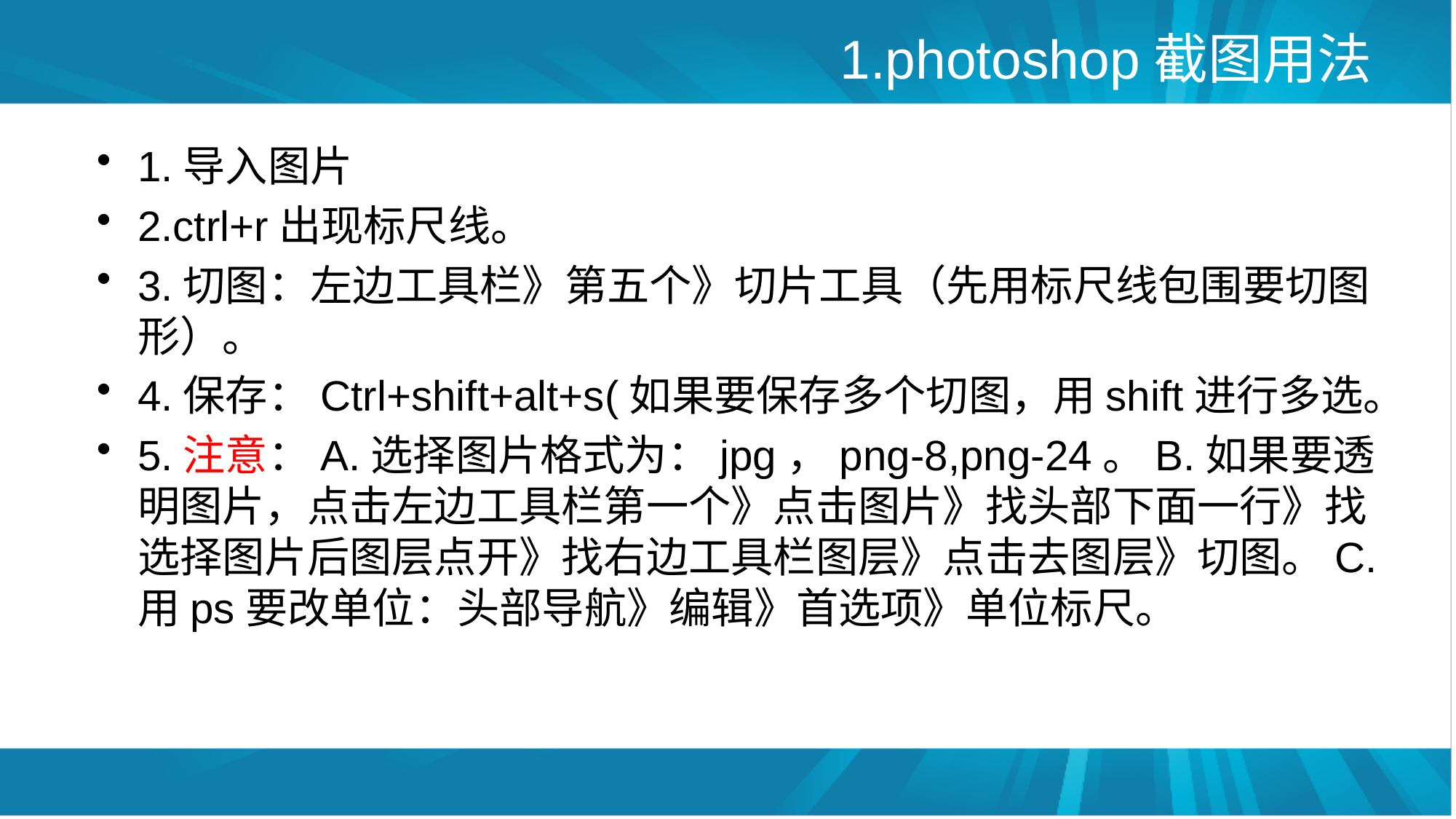

# 1.photoshop截图用法
1.导入图片
2.ctrl+r出现标尺线。
3.切图：左边工具栏》第五个》切片工具（先用标尺线包围要切图形）。
4.保存：Ctrl+shift+alt+s(如果要保存多个切图，用shift进行多选。
5.注意：A.选择图片格式为：jpg，png-8,png-24。B.如果要透明图片，点击左边工具栏第一个》点击图片》找头部下面一行》找选择图片后图层点开》找右边工具栏图层》点击去图层》切图。C.用ps要改单位：头部导航》编辑》首选项》单位标尺。